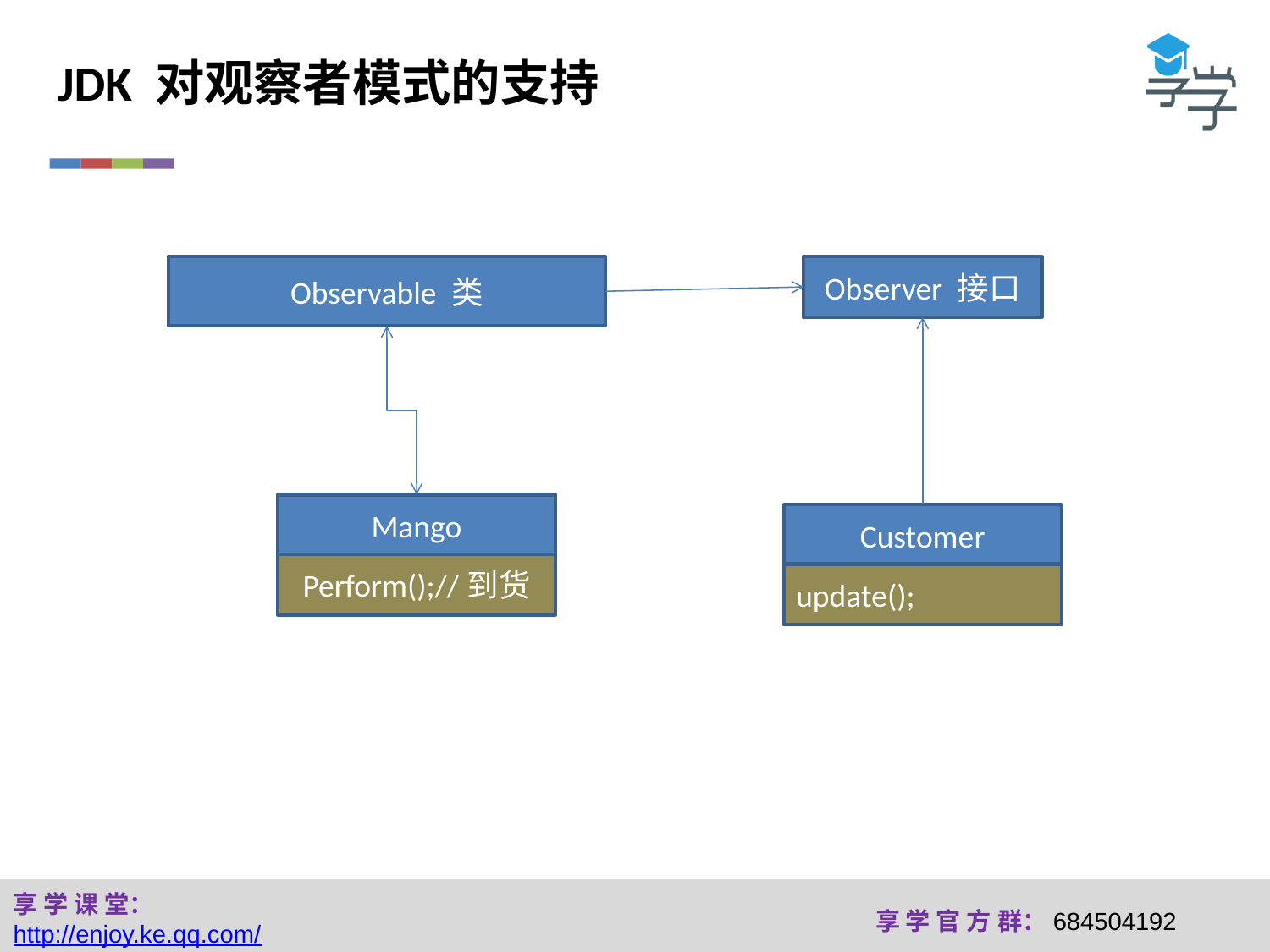

JDK 对观察者模式的支持

Observable 类
Observer 接口
Mango
Customer
Perform();//到货
update();